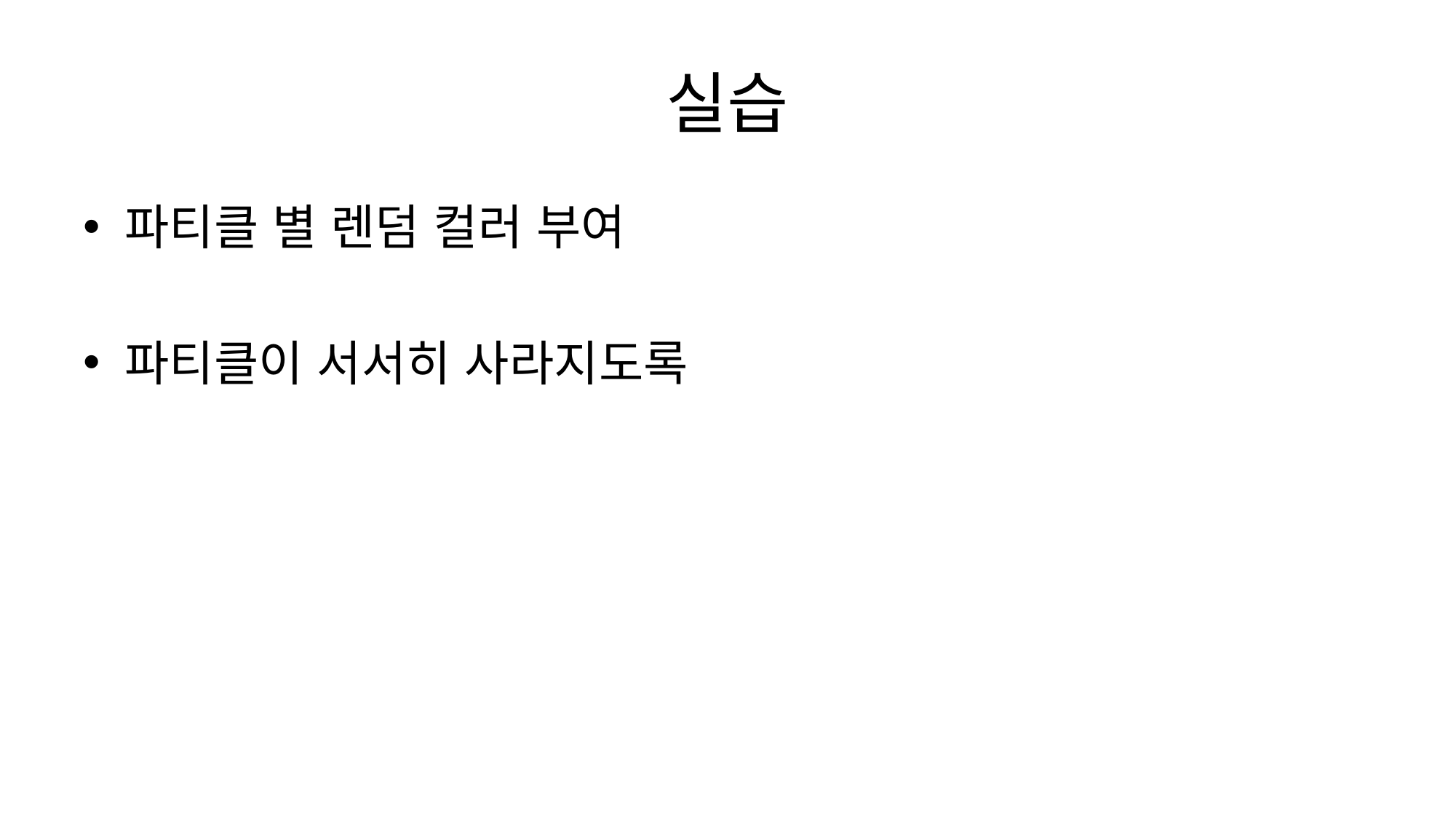

# 실습
파티클 별 렌덤 컬러 부여

파티클이 서서히 사라지도록